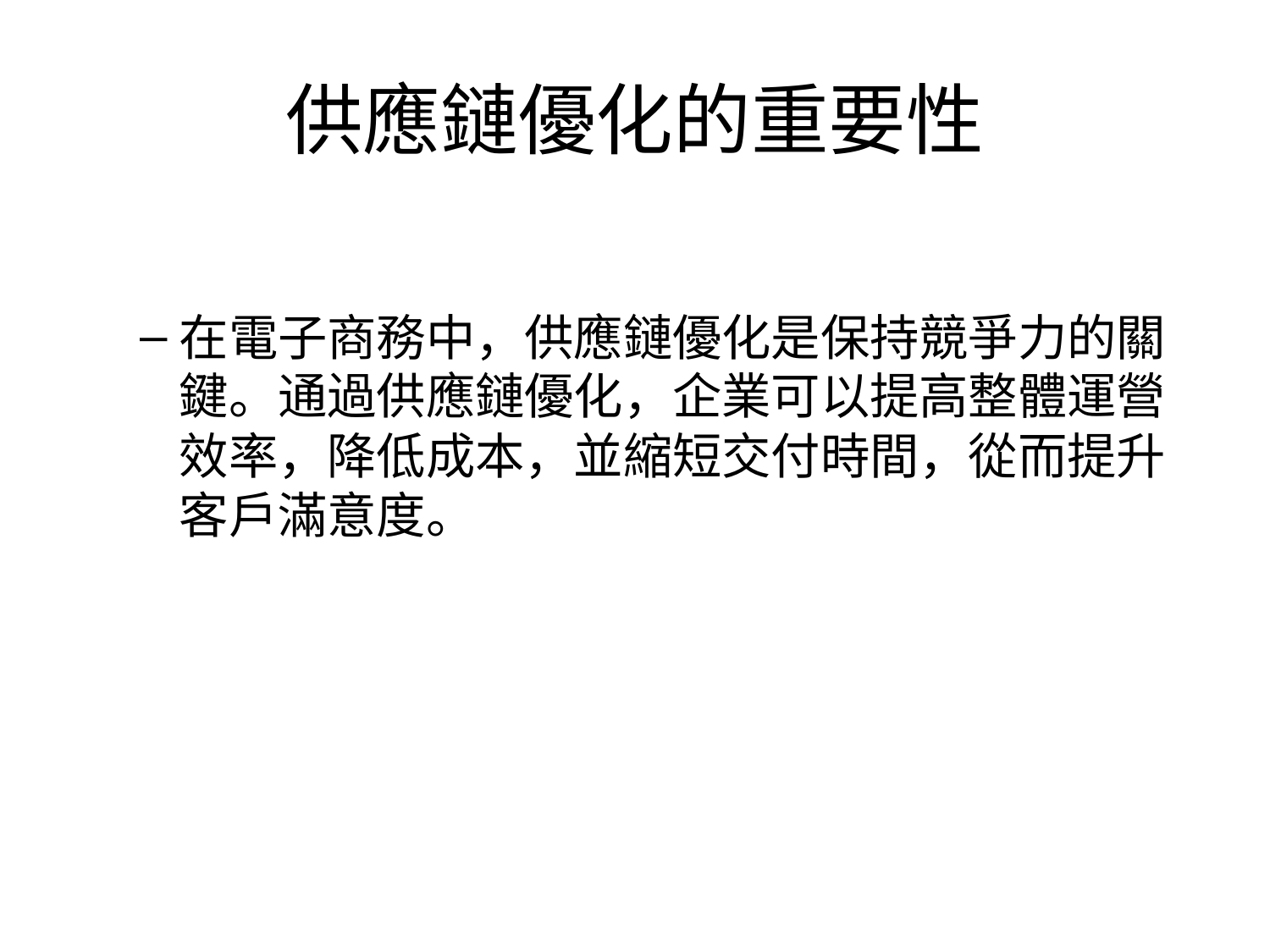

# 供應鏈優化的重要性

在電子商務中，供應鏈優化是保持競爭力的關鍵。通過供應鏈優化，企業可以提高整體運營效率，降低成本，並縮短交付時間，從而提升客戶滿意度。